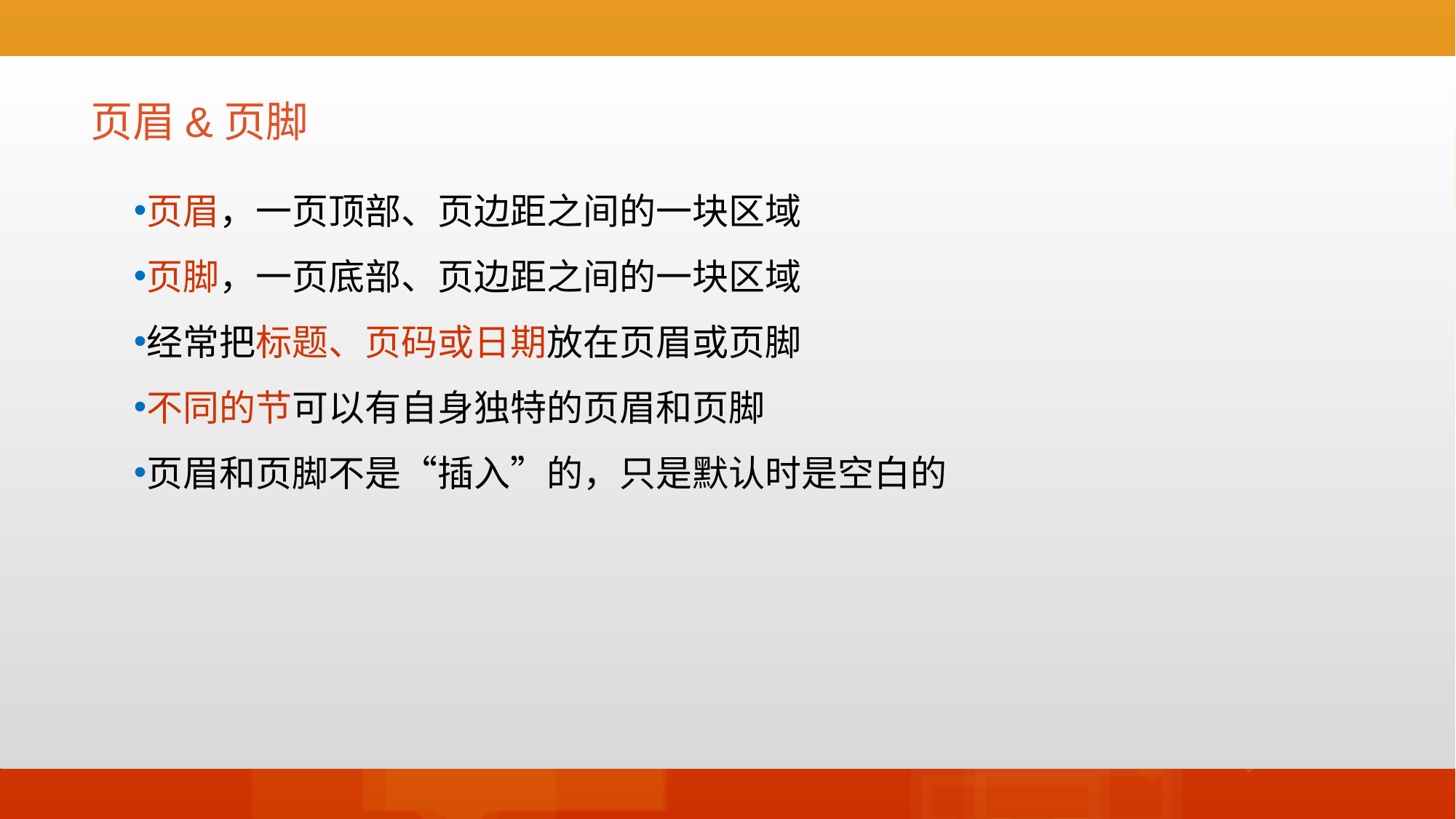

页眉&页脚
页眉，一页顶部、页边距之间的一块区域
页脚，一页底部、页边距之间的一块区域
经常把标题、页码或日期放在页眉或页脚
不同的节可以有自身独特的页眉和页脚
页眉和页脚不是“插入”的，只是默认时是空白的